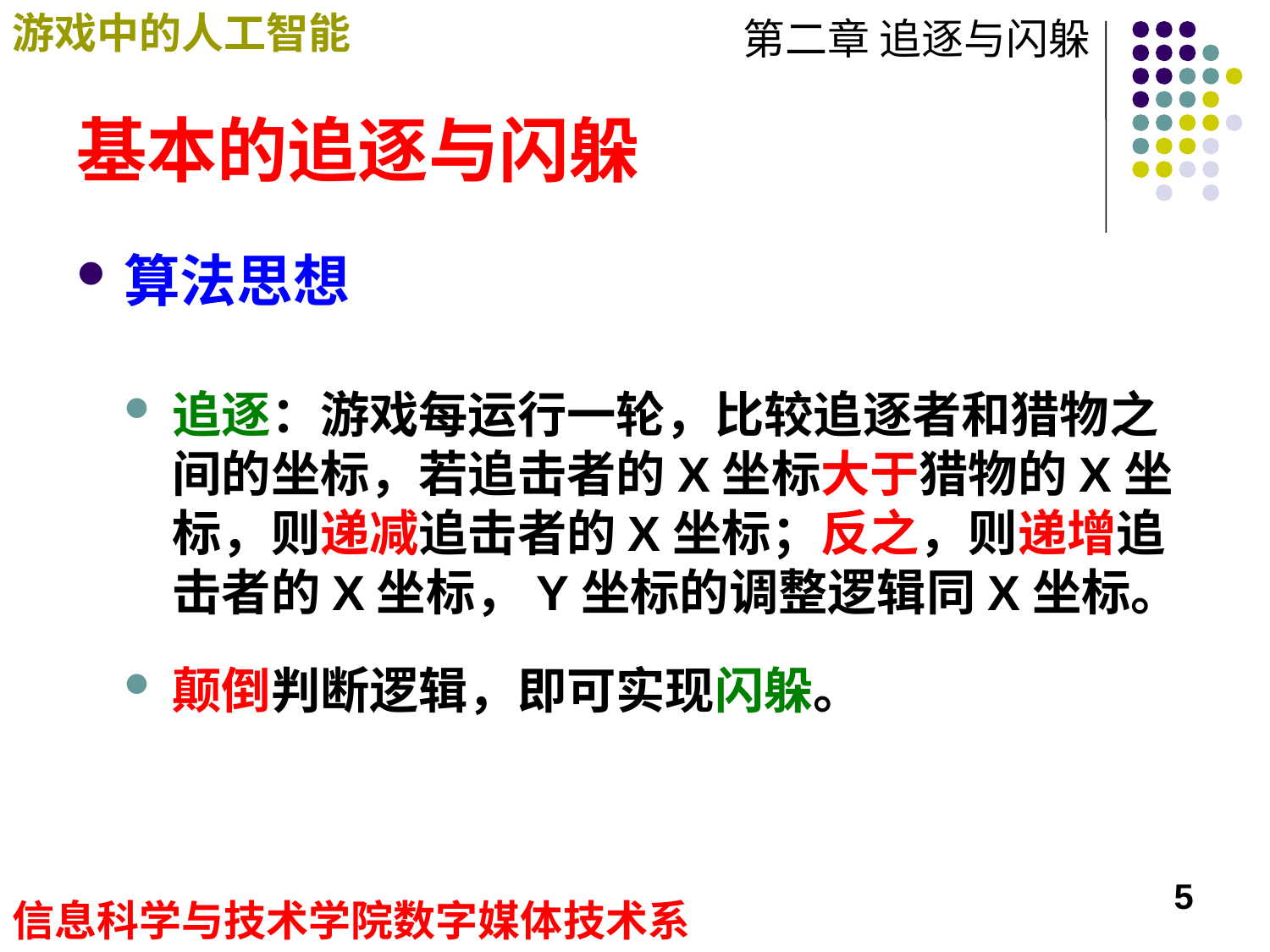

# 基本的追逐与闪躲
算法思想
追逐：游戏每运行一轮，比较追逐者和猎物之间的坐标，若追击者的X坐标大于猎物的X坐标，则递减追击者的X坐标；反之，则递增追击者的X坐标，Y坐标的调整逻辑同X坐标。
颠倒判断逻辑，即可实现闪躲。
5